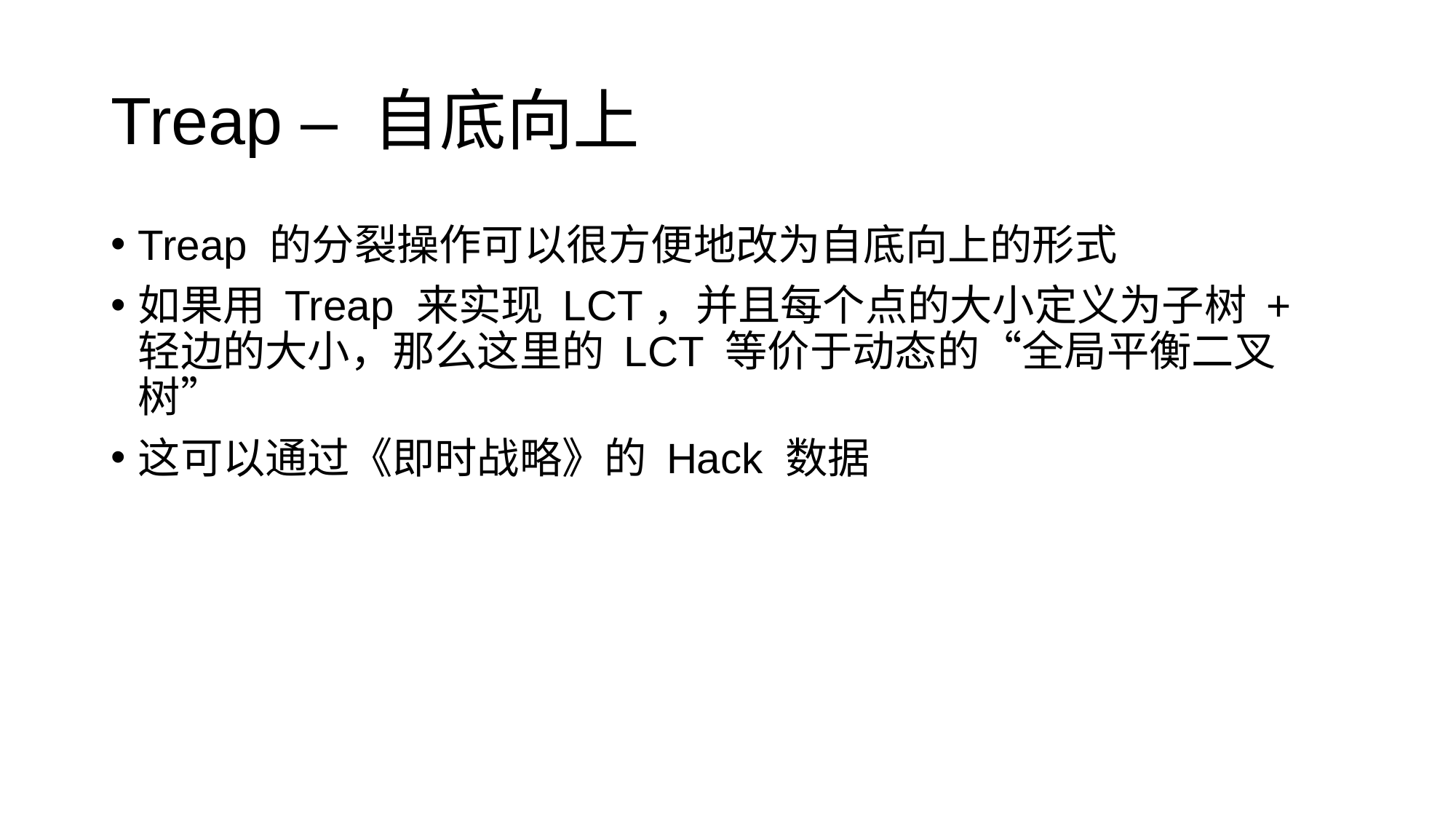

# Treap – 自底向上
Treap 的分裂操作可以很方便地改为自底向上的形式
如果用 Treap 来实现 LCT，并且每个点的大小定义为子树 + 轻边的大小，那么这里的 LCT 等价于动态的“全局平衡二叉树”
这可以通过《即时战略》的 Hack 数据